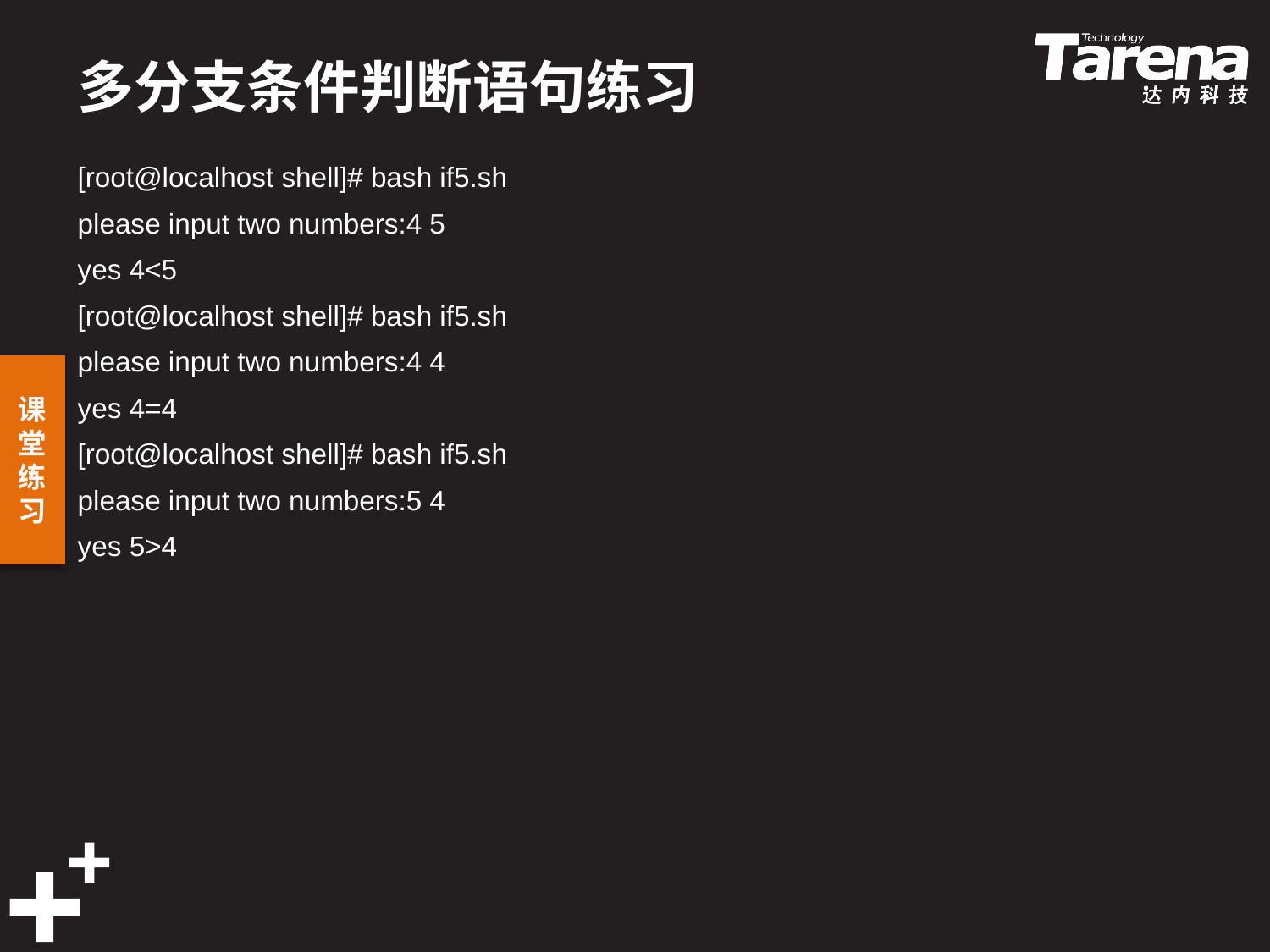

# 多分支条件判断语句练习
[root@localhost shell]# bash if5.sh
please input two numbers:4 5
yes 4<5
[root@localhost shell]# bash if5.sh
please input two numbers:4 4
yes 4=4
[root@localhost shell]# bash if5.sh
please input two numbers:5 4
yes 5>4